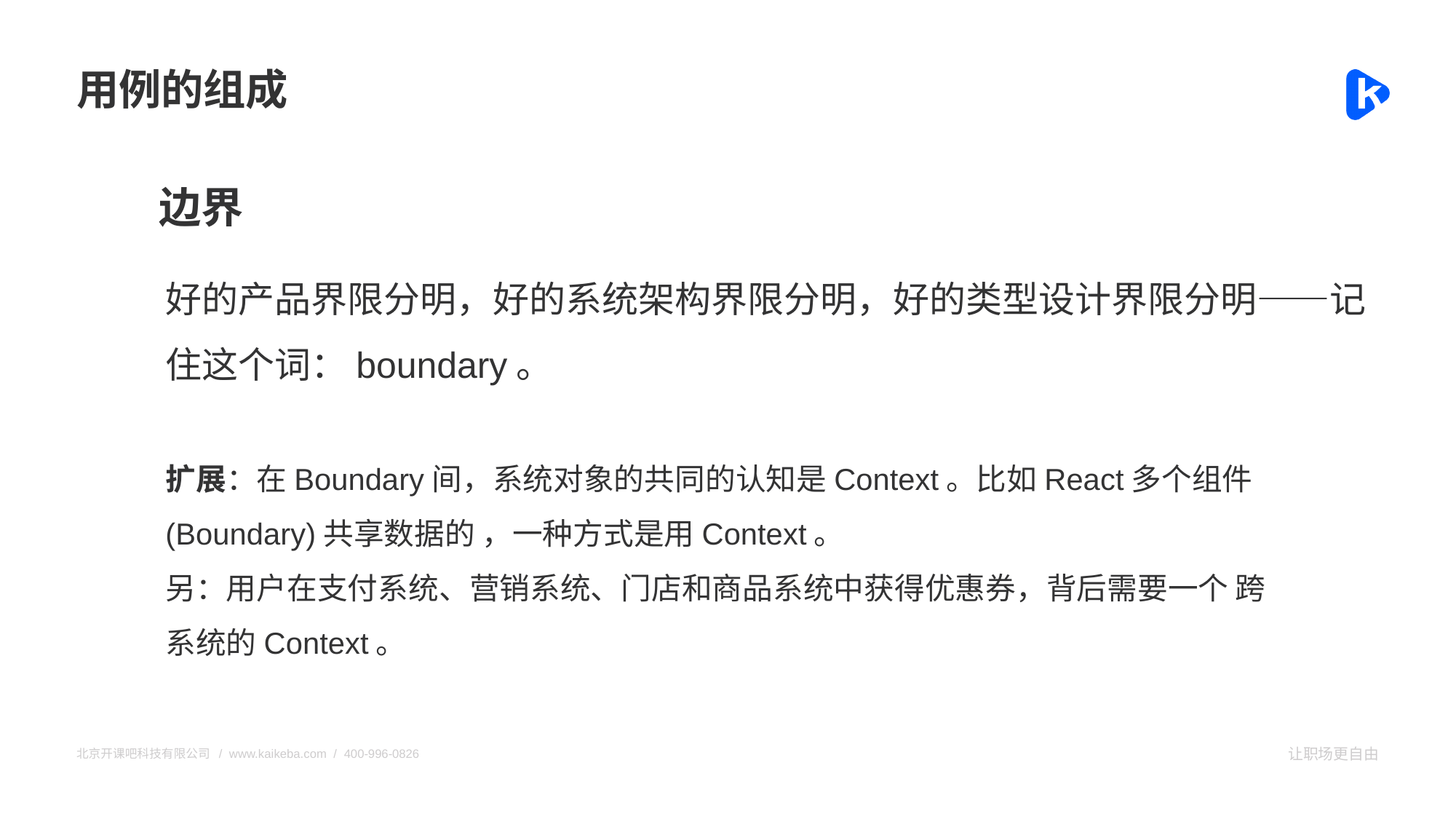

用例的组成
边界
好的产品界限分明，好的系统架构界限分明，好的类型设计界限分明——记住这个词：boundary。
扩展：在Boundary间，系统对象的共同的认知是Context。比如React多个组件(Boundary)共享数据的 ，一种方式是用Context。
另：用户在支付系统、营销系统、门店和商品系统中获得优惠券，背后需要一个 跨系统的Context。